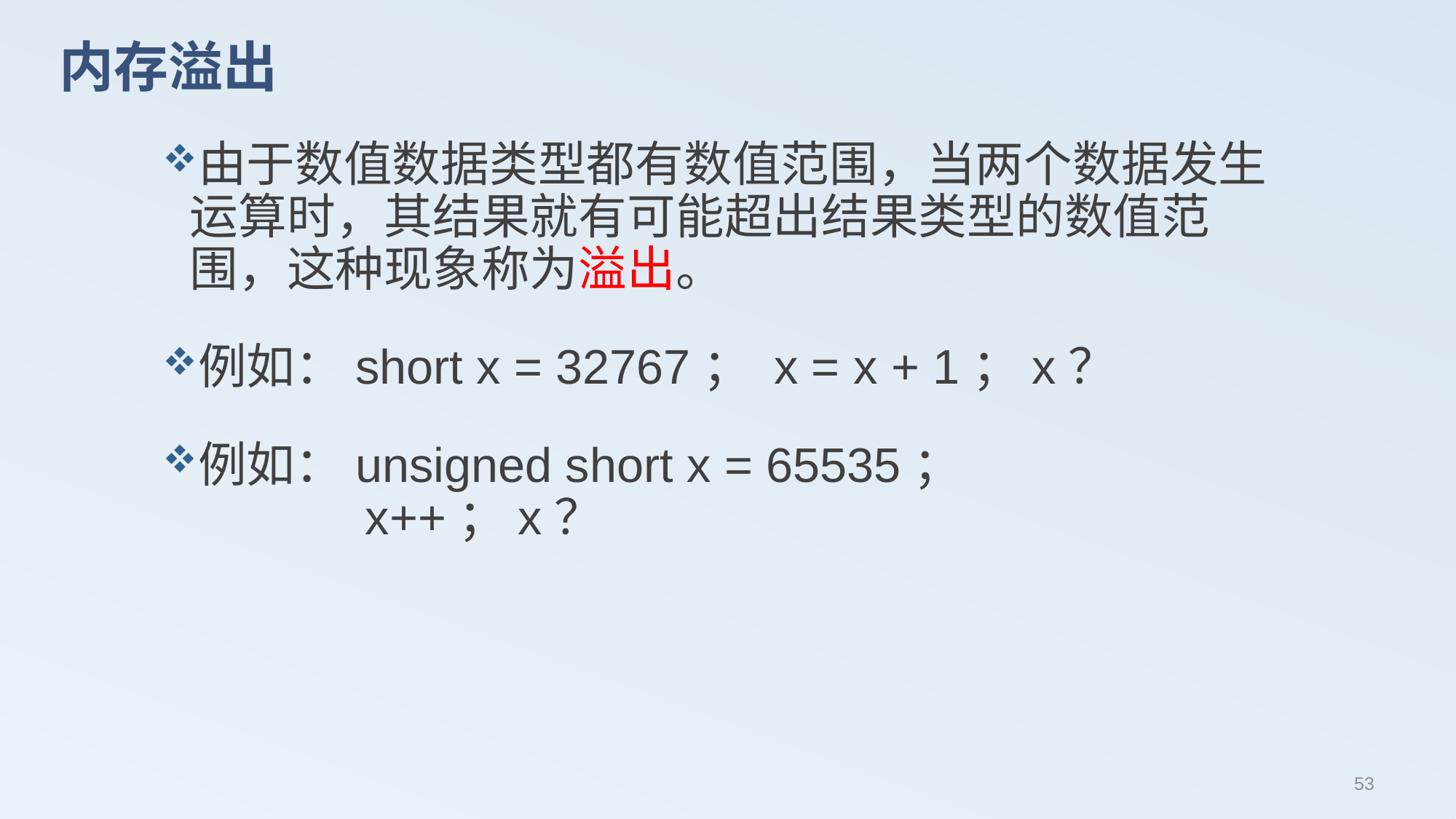

# 内存溢出
由于数值数据类型都有数值范围，当两个数据发生运算时，其结果就有可能超出结果类型的数值范围，这种现象称为溢出。
例如：short x = 32767； x = x + 1；x？
例如：unsigned short x = 65535；
	     x++；x？